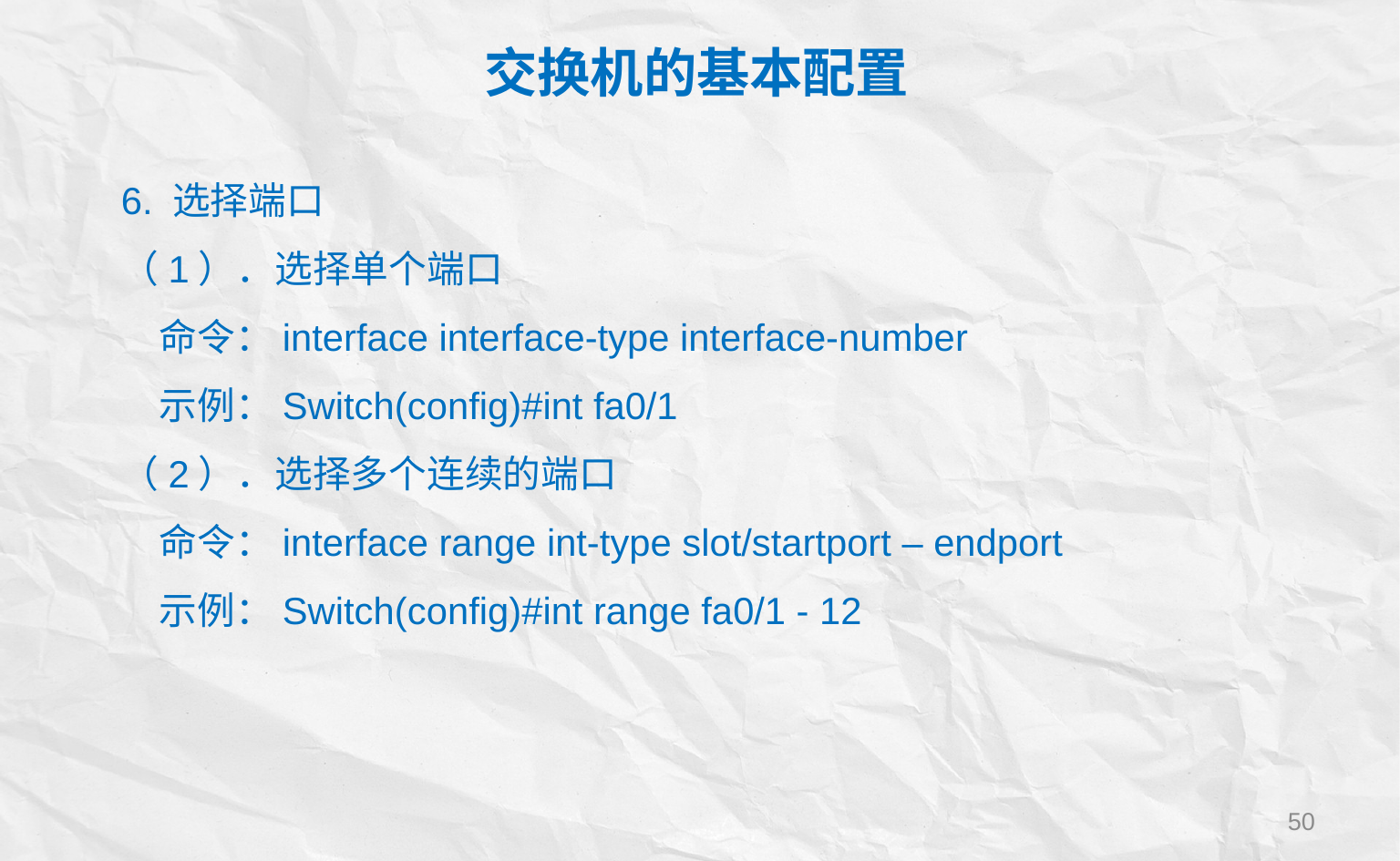

交换机的基本配置
6. 选择端口
（1）．选择单个端口
　命令：interface interface-type interface-number
　示例：Switch(config)#int fa0/1
（2）．选择多个连续的端口
　命令：interface range int-type slot/startport – endport
　示例：Switch(config)#int range fa0/1 - 12

 50